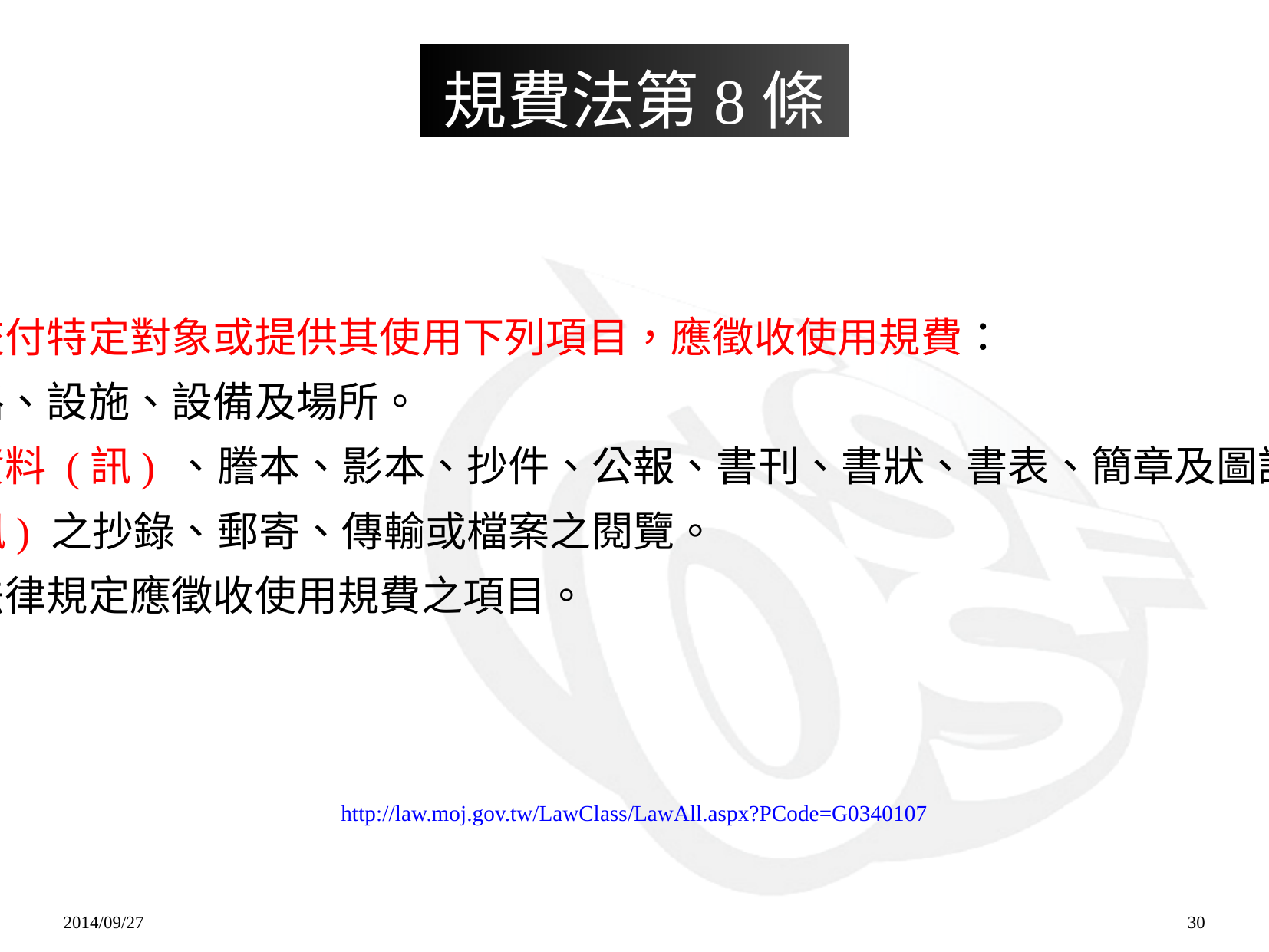

規費法第8條
各機關學校交付特定對象或提供其使用下列項目，應徵收使用規費：
一、公有道路、設施、設備及場所。
二、標誌、資料 (訊) 、謄本、影本、抄件、公報、書刊、書狀、書表、簡章及圖說。
三、資料 (訊) 之抄錄、郵寄、傳輸或檔案之閱覽。
四、依其他法律規定應徵收使用規費之項目。
http://law.moj.gov.tw/LawClass/LawAll.aspx?PCode=G0340107
2014/09/27
30